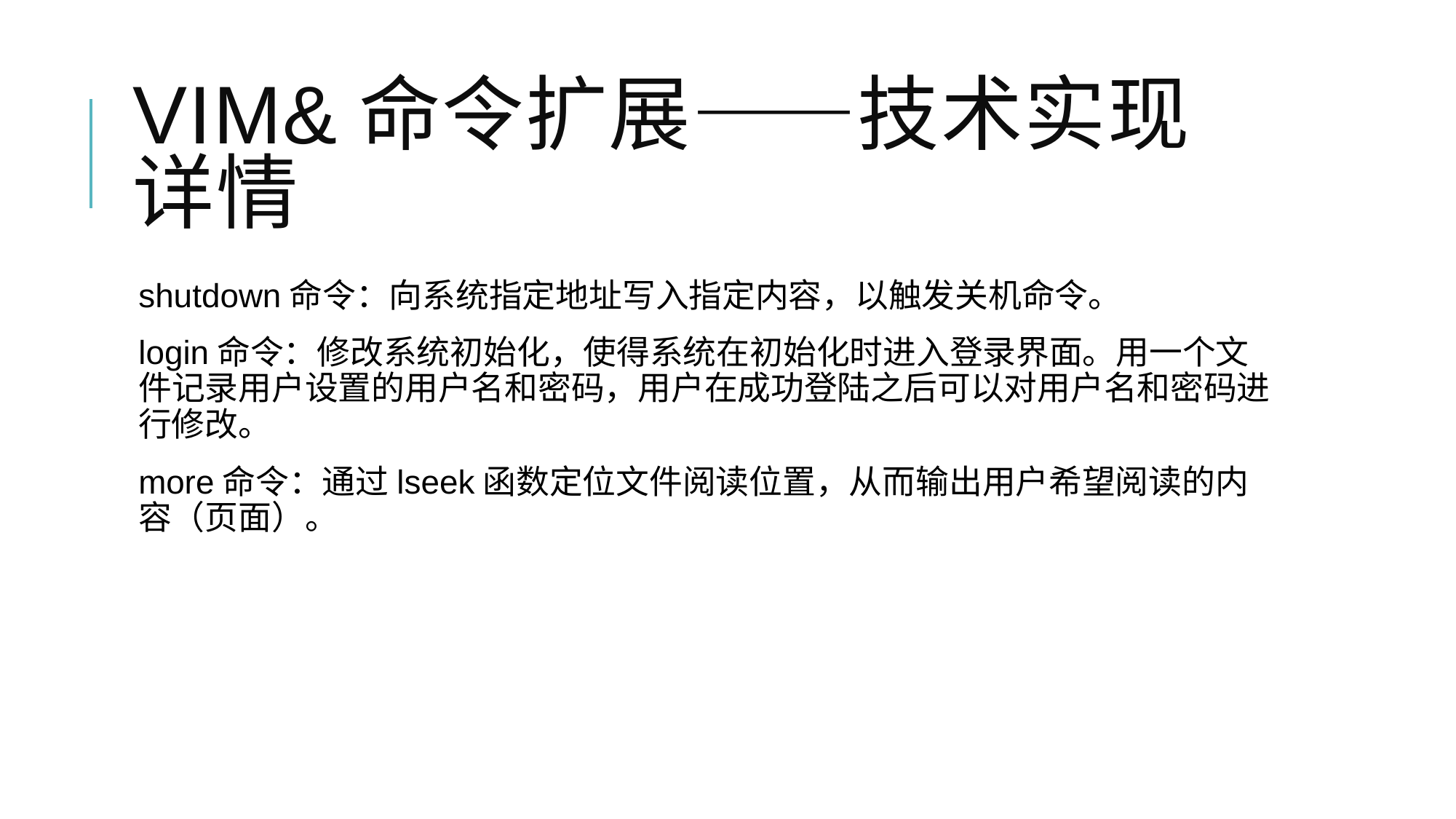

# Vim&命令扩展——技术实现详情
shutdown命令：向系统指定地址写入指定内容，以触发关机命令。
login命令：修改系统初始化，使得系统在初始化时进入登录界面。用一个文件记录用户设置的用户名和密码，用户在成功登陆之后可以对用户名和密码进行修改。
more命令：通过lseek函数定位文件阅读位置，从而输出用户希望阅读的内容（页面）。